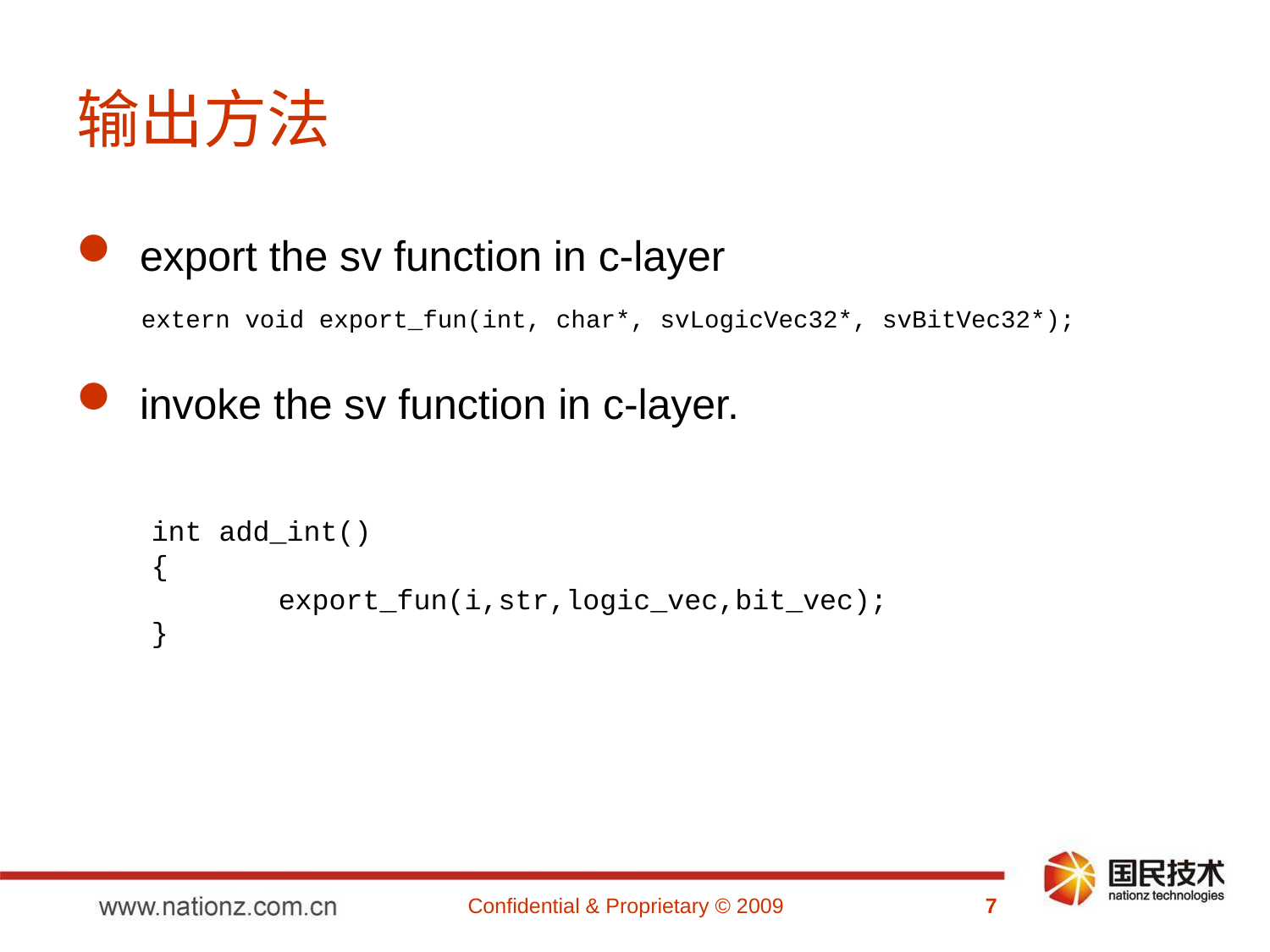

# 输出方法
export the sv function in c-layer

invoke the sv function in c-layer.

extern void export_fun(int, char*, svLogicVec32*, svBitVec32*);
int add_int()
{
	export_fun(i,str,logic_vec,bit_vec);
}
Confidential & Proprietary © 2009
7